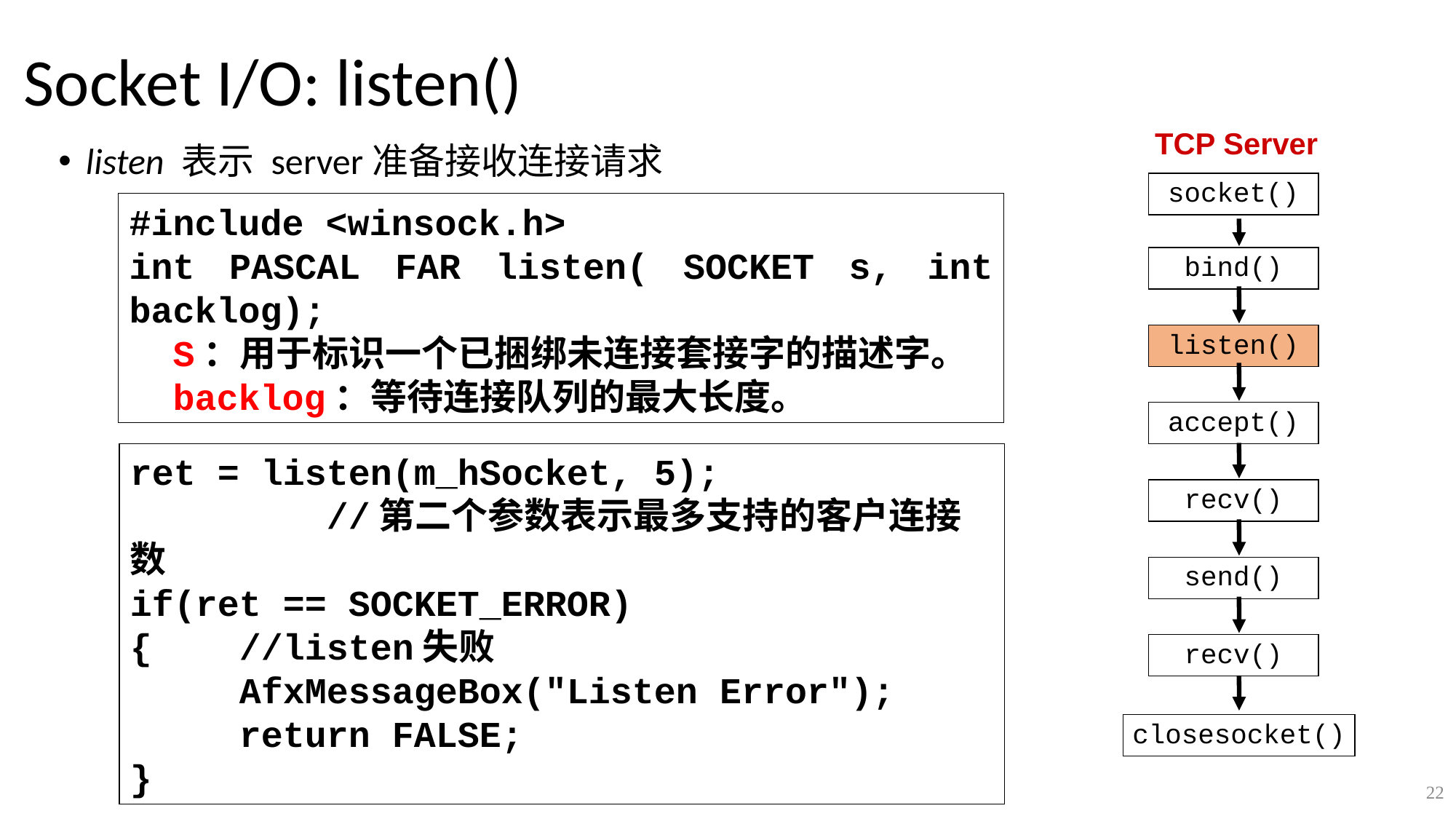

# Socket I/O: listen()
TCP Server
listen 表示 server准备接收连接请求
socket()
#include <winsock.h>
int PASCAL FAR listen( SOCKET s, int backlog);
  S：用于标识一个已捆绑未连接套接字的描述字。
  backlog：等待连接队列的最大长度。

bind()

listen()

accept()

ret = listen(m_hSocket, 5);
         //第二个参数表示最多支持的客户连接数
if(ret == SOCKET_ERROR)
{	//listen失败
	AfxMessageBox("Listen Error");
	return FALSE;
}

recv()

send()

recv()

closesocket()
22